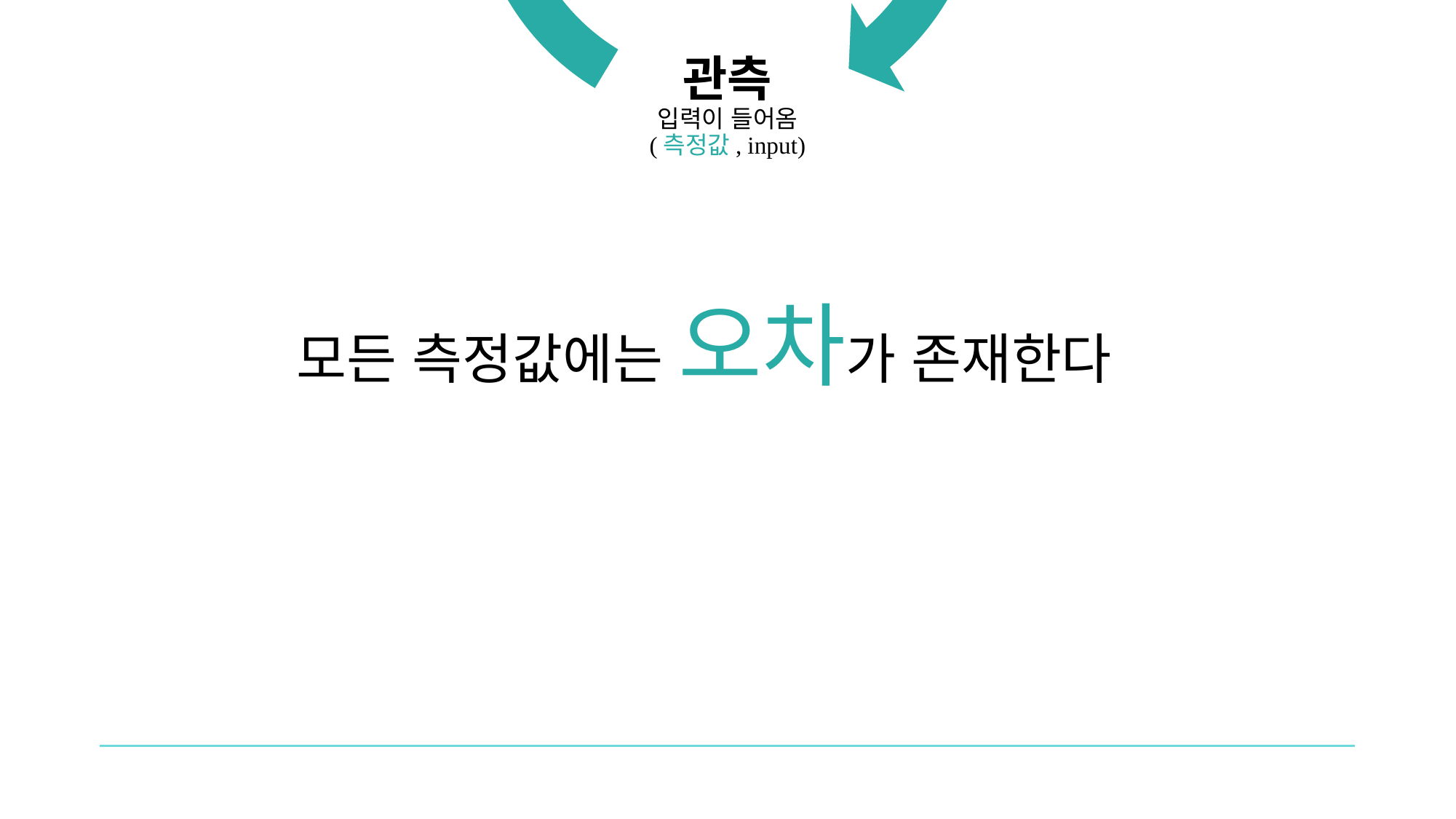

예측
이전의 데이터를 가지고 다음에 들어올 입력값 예상해두기
관측
입력이 들어옴
(측정값, input)
업데이트
입력데이터와 예측데이터를 비교해서 최적의 출력값 추정
모든 측정값에는 오차가 존재한다